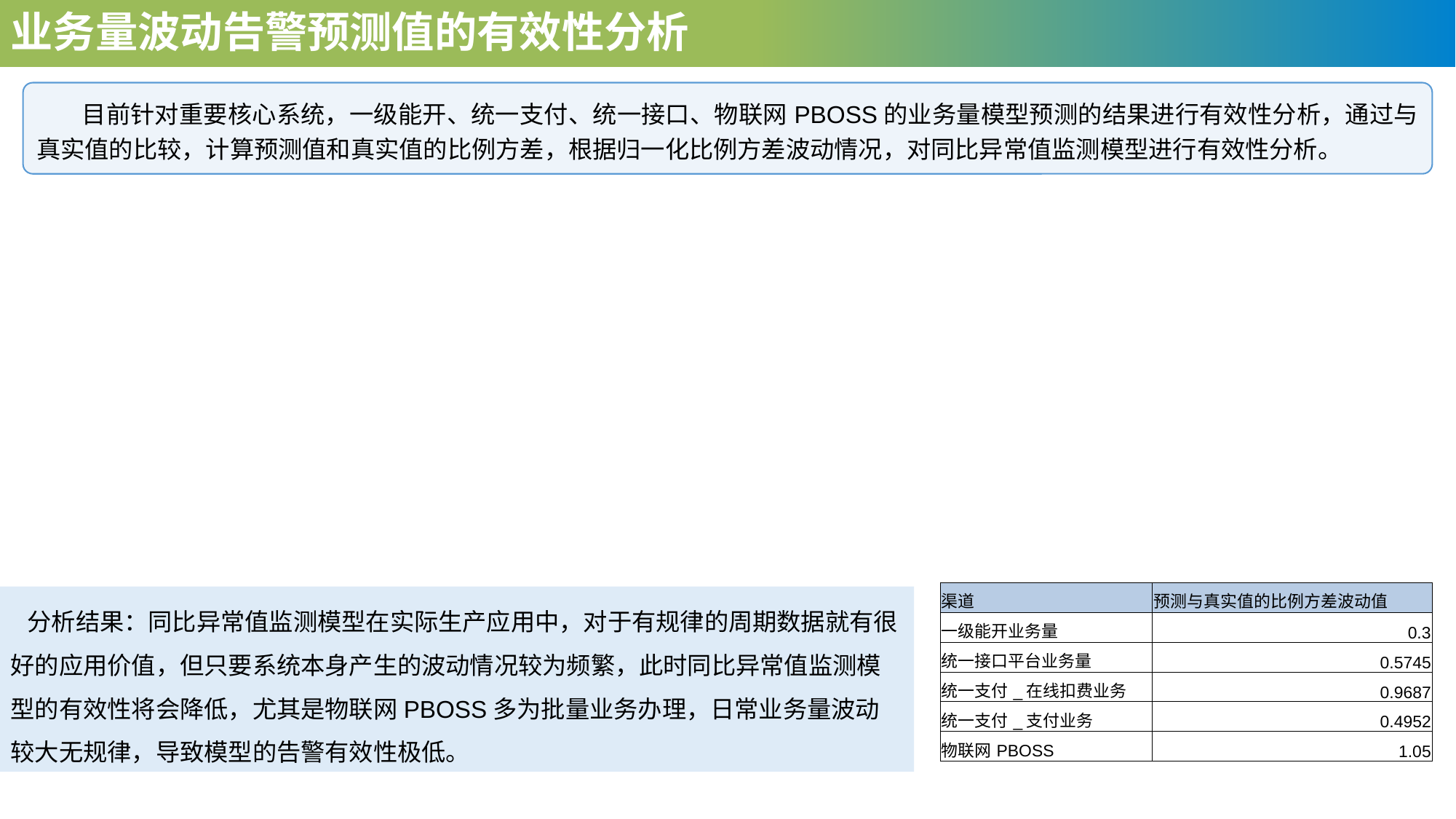

业务量波动告警预测值的有效性分析
       目前针对重要核心系统，一级能开、统一支付、统一接口、物联网PBOSS的业务量模型预测的结果进行有效性分析，通过与真实值的比较，计算预测值和真实值的比例方差，根据归一化比例方差波动情况，对同比异常值监测模型进行有效性分析。
| 渠道 | 预测与真实值的比例方差波动值 |
| --- | --- |
| 一级能开业务量 | 0.3 |
| 统一接口平台业务量 | 0.5745 |
| 统一支付\_在线扣费业务 | 0.9687 |
| 统一支付\_支付业务 | 0.4952 |
| 物联网PBOSS | 1.05 |
  分析结果：同比异常值监测模型在实际生产应用中，对于有规律的周期数据就有很好的应用价值，但只要系统本身产生的波动情况较为频繁，此时同比异常值监测模型的有效性将会降低，尤其是物联网PBOSS多为批量业务办理，日常业务量波动较大无规律，导致模型的告警有效性极低。